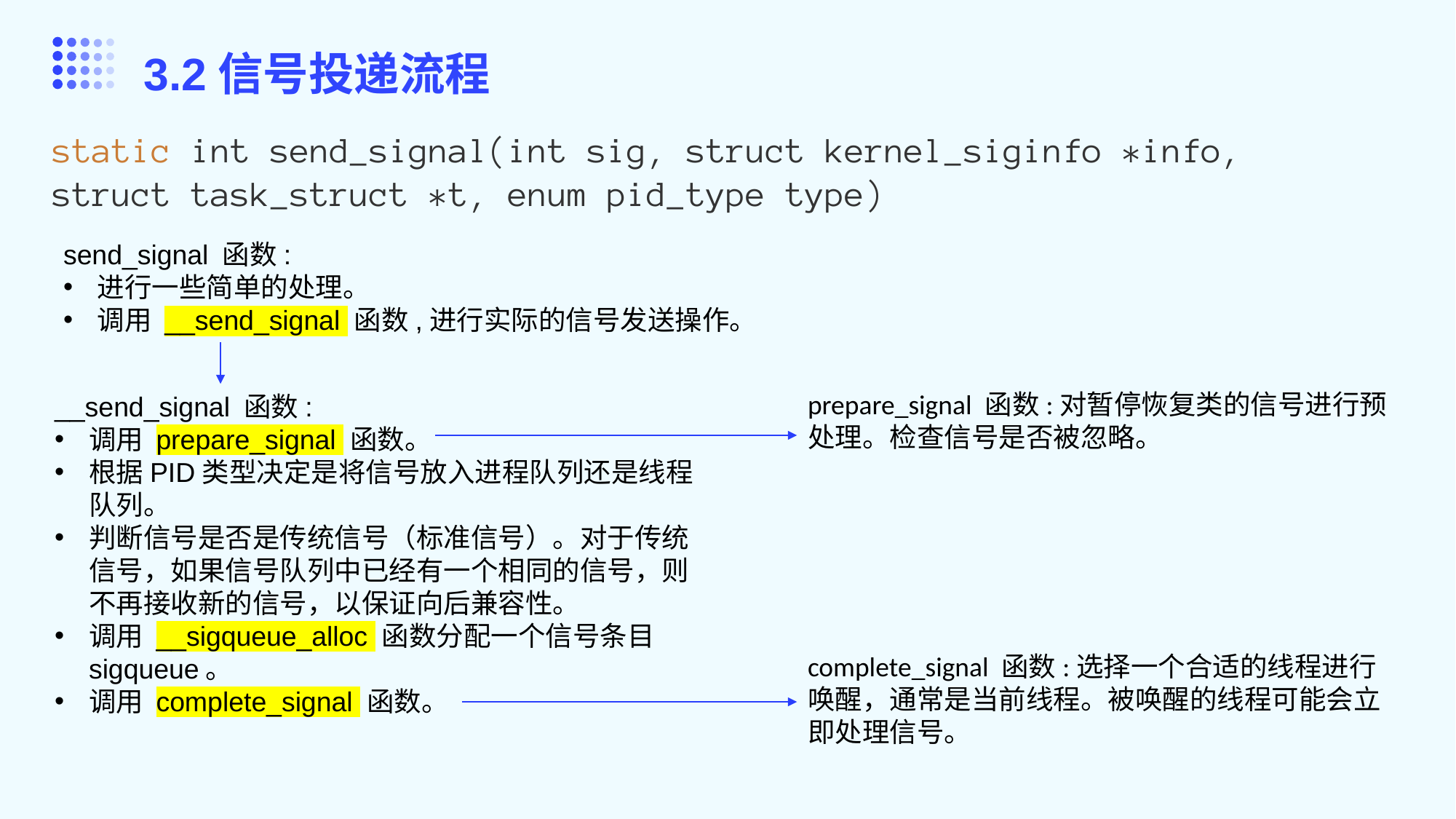

3.2信号投递流程

static int send_signal(int sig, struct kernel_siginfo *info, struct task_struct *t, enum pid_type type)
send_signal 函数:
进行一些简单的处理。
调用 __send_signal 函数,进行实际的信号发送操作。
prepare_signal 函数:对暂停恢复类的信号进行预处理。检查信号是否被忽略。

complete_signal 函数:选择一个合适的线程进行唤醒，通常是当前线程。被唤醒的线程可能会立即处理信号。
__send_signal 函数:
调用 prepare_signal 函数。
根据PID类型决定是将信号放入进程队列还是线程队列。
判断信号是否是传统信号（标准信号）。对于传统信号，如果信号队列中已经有一个相同的信号，则不再接收新的信号，以保证向后兼容性。
调用 __sigqueue_alloc 函数分配一个信号条目 sigqueue。
调用 complete_signal 函数。